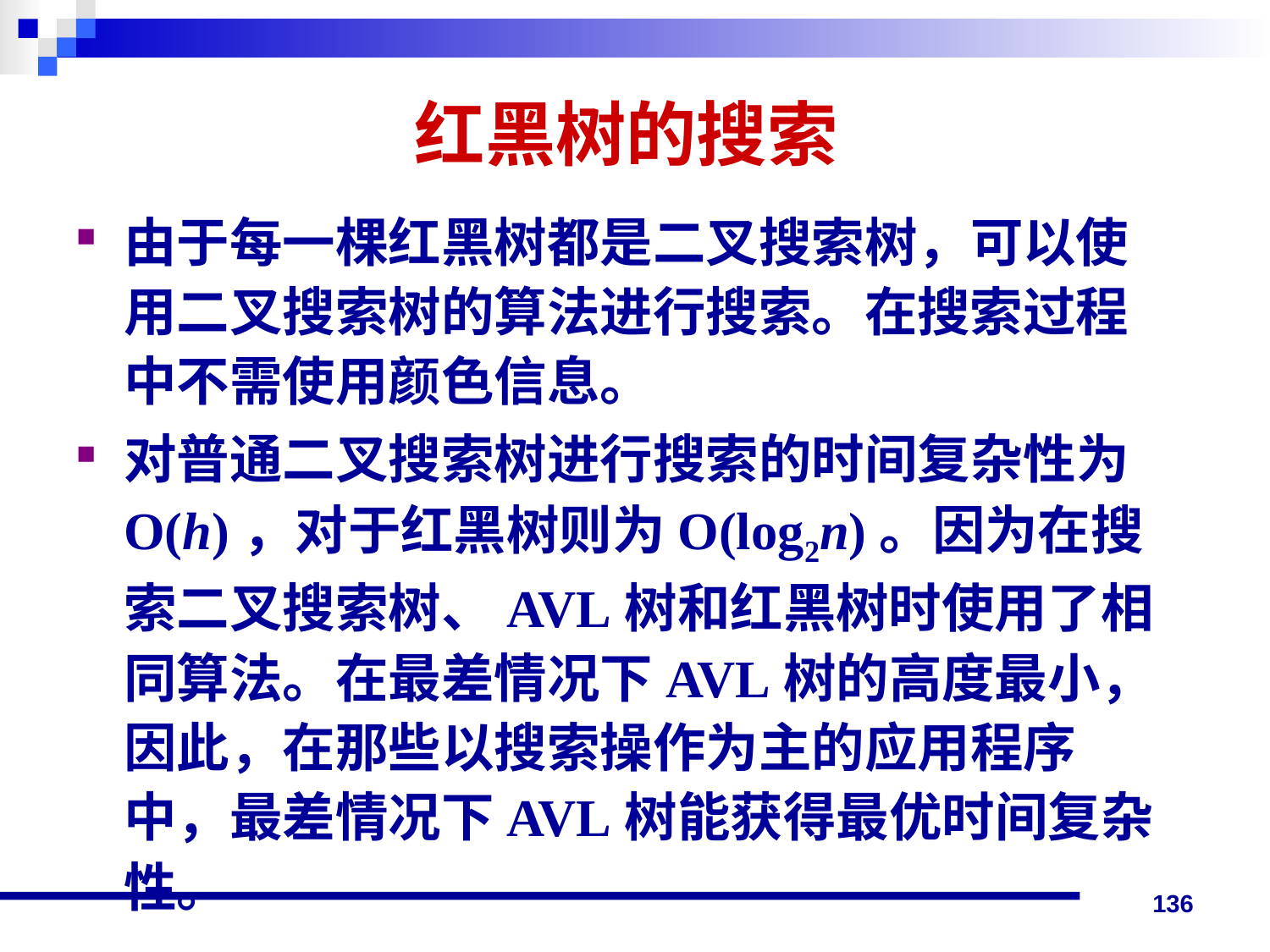

# 红黑树的搜索
由于每一棵红黑树都是二叉搜索树，可以使用二叉搜索树的算法进行搜索。在搜索过程中不需使用颜色信息。
对普通二叉搜索树进行搜索的时间复杂性为O(h)，对于红黑树则为O(log2n)。因为在搜索二叉搜索树、AVL树和红黑树时使用了相同算法。在最差情况下AVL树的高度最小，因此，在那些以搜索操作为主的应用程序中，最差情况下AVL树能获得最优时间复杂性。
136